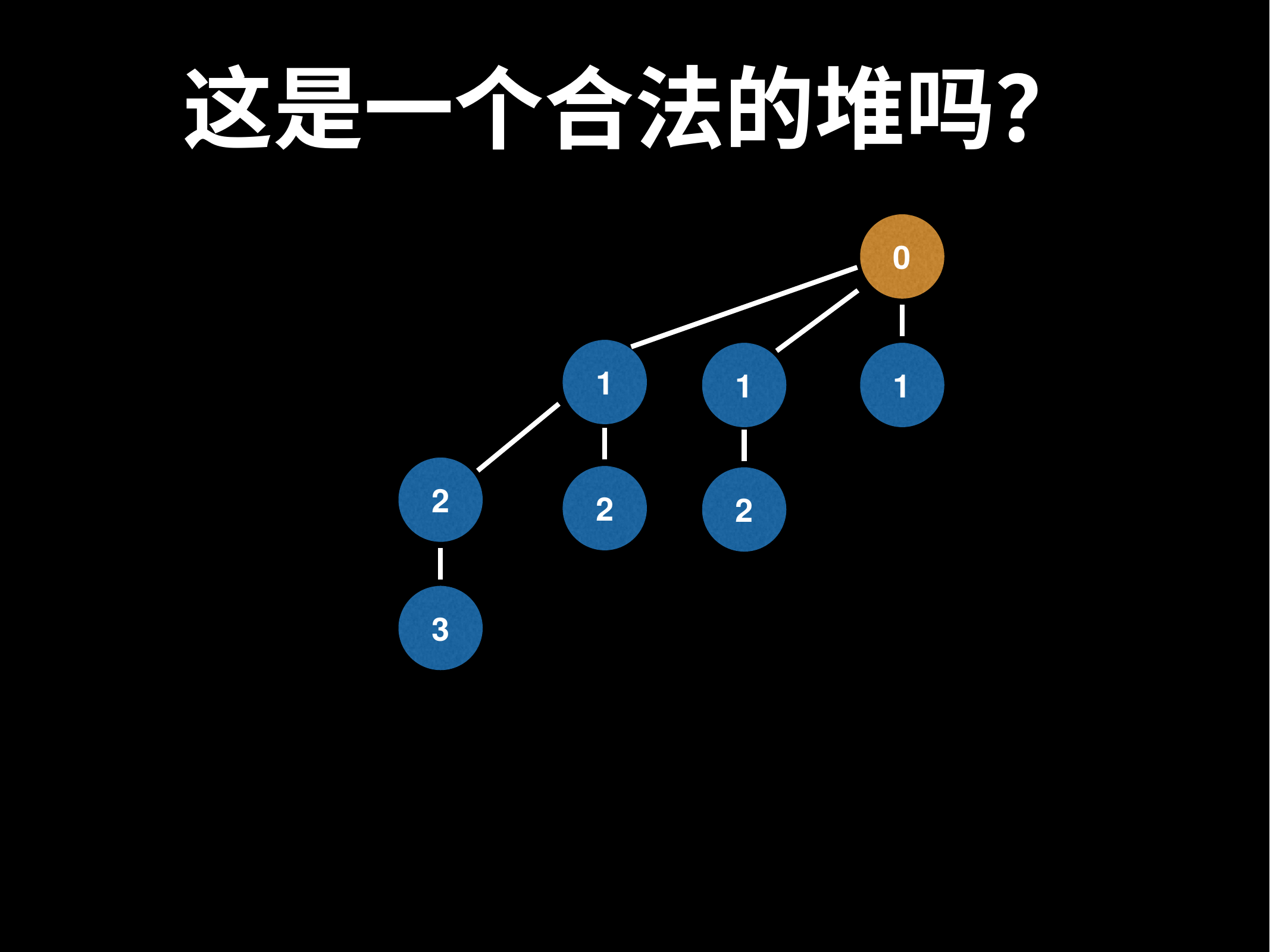

# 这是一个合法的堆吗？
0

1
1
1

2
2
2

3